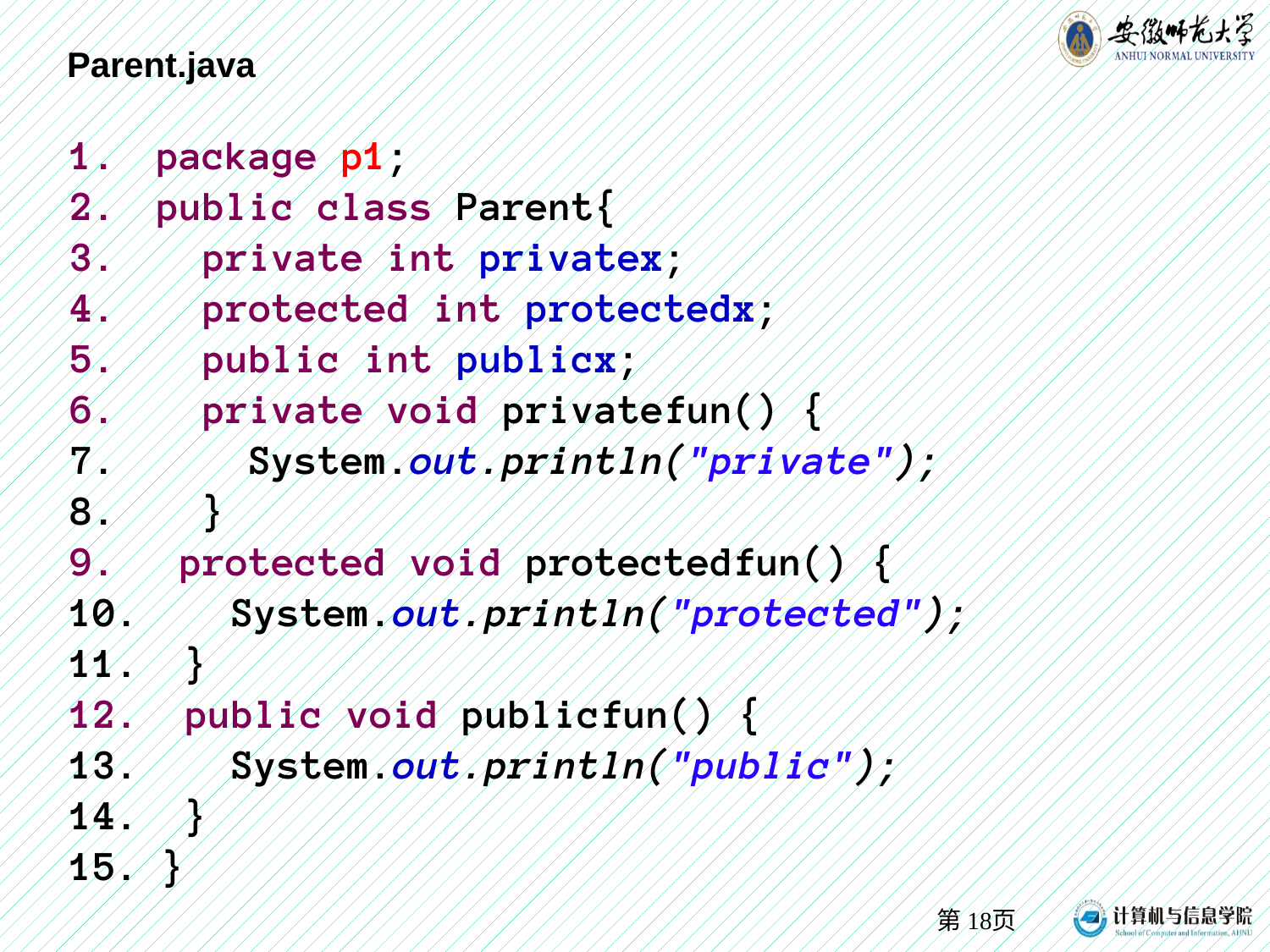

Parent.java
 package p1;
 public class Parent{
   private int privatex;
   protected int protectedx;
   public int publicx;
   private void privatefun() {
     System.out.println("private");
   }
  protected void protectedfun() {
    System.out.println("protected");
  }
  public void publicfun() {
    System.out.println("public");
  }
 }
第18页